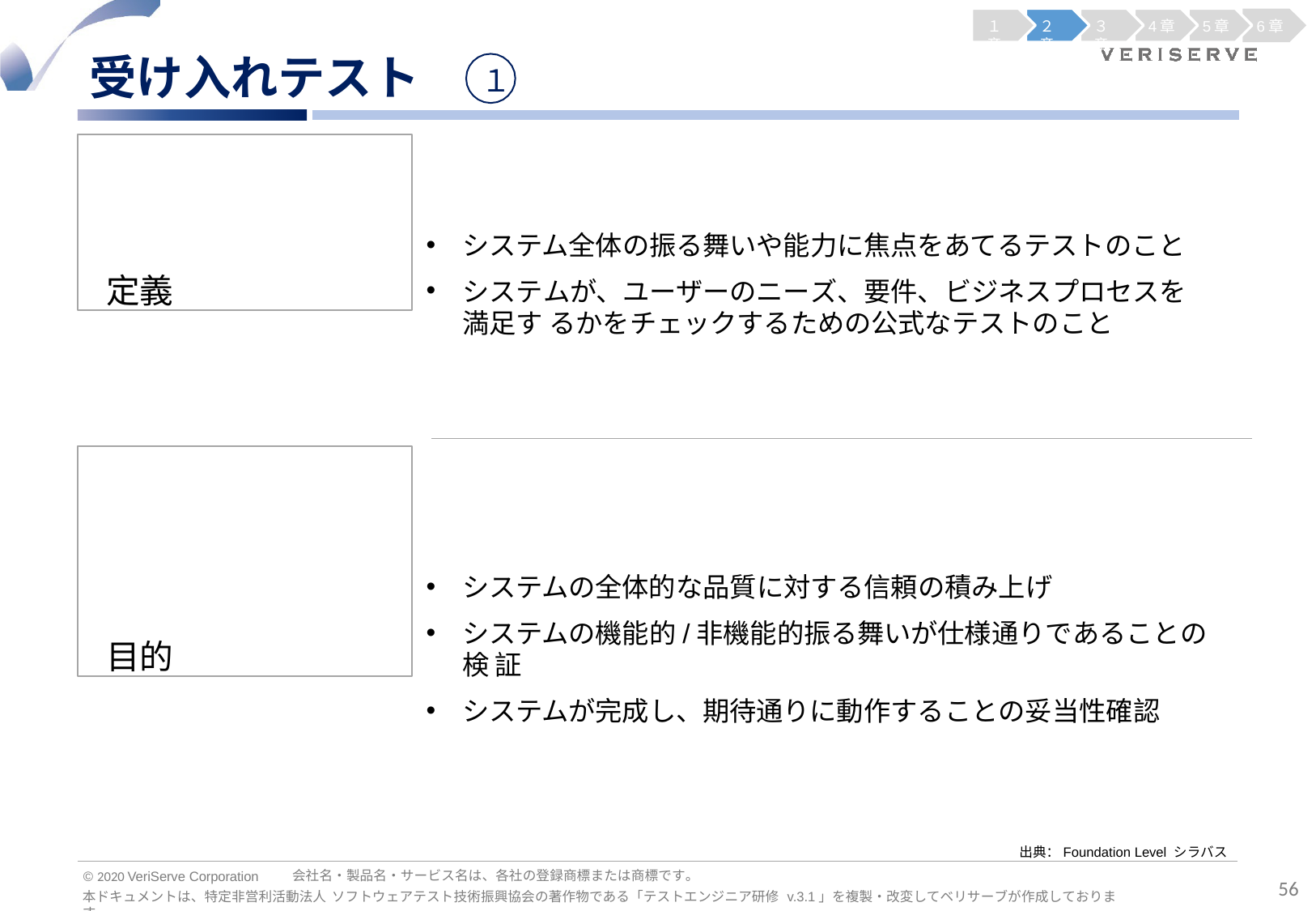

１章
２章
３章
4章
5章
6章
受け入れテスト

１

定義
システム全体の振る舞いや能力に焦点をあてるテストのこと
システムが、ユーザーのニーズ、要件、ビジネスプロセスを満足す るかをチェックするための公式なテストのこと

目的
システムの全体的な品質に対する信頼の積み上げ
システムの機能的/非機能的振る舞いが仕様通りであることの検 証
システムが完成し、期待通りに動作することの妥当性確認
出典：Foundation Level シラバス
会社名・製品名・サービス名は、各社の登録商標または商標です。
© 2020 VeriServe Corporation
56
本ドキュメントは、特定非営利活動法人 ソフトウェアテスト技術振興協会の著作物である「テストエンジニア研修 v.3.1」を複製・改変してベリサーブが作成しております。